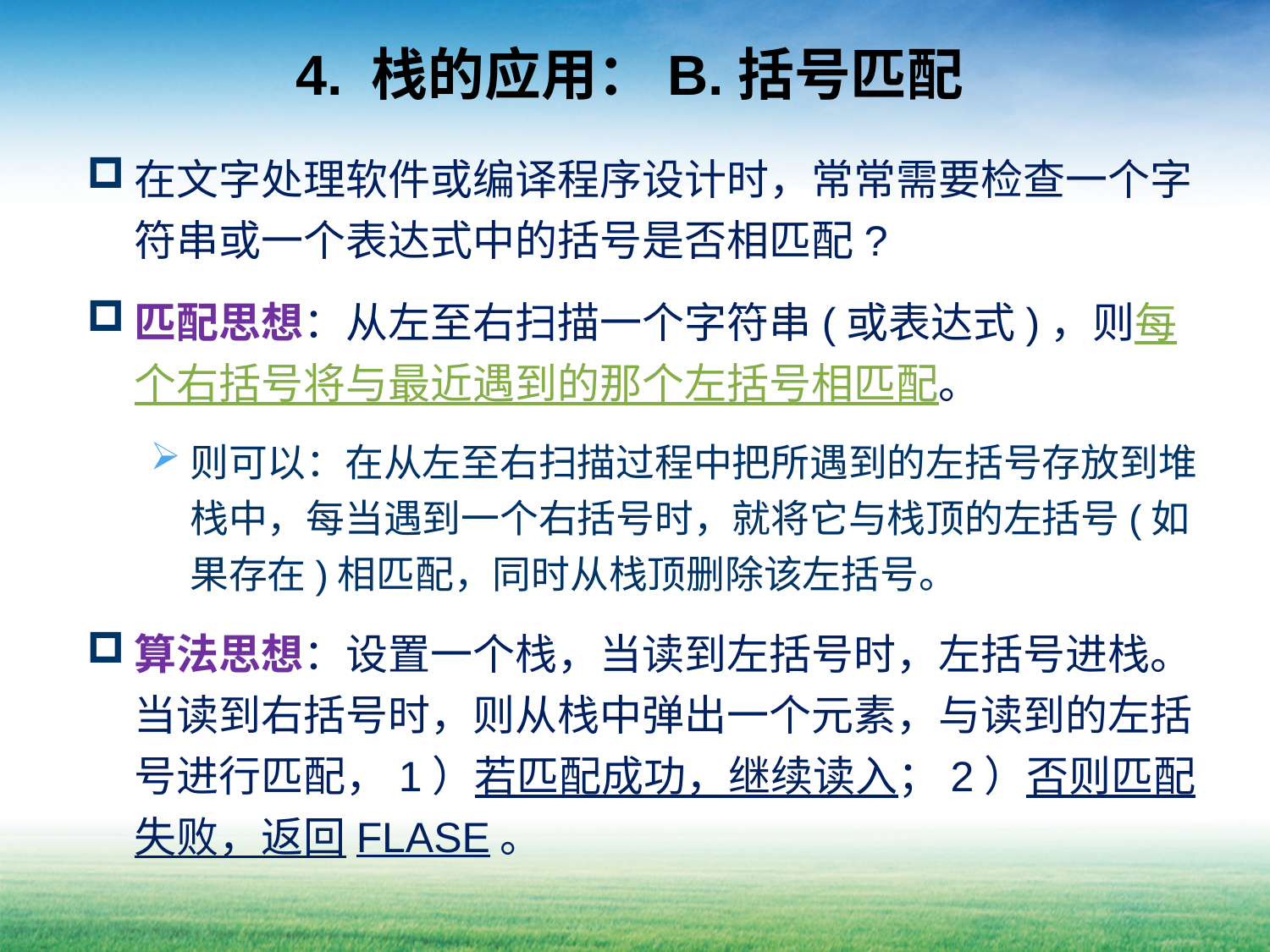

# 4. 栈的应用：B.括号匹配
在文字处理软件或编译程序设计时，常常需要检查一个字符串或一个表达式中的括号是否相匹配?
匹配思想：从左至右扫描一个字符串(或表达式)，则每个右括号将与最近遇到的那个左括号相匹配。
则可以：在从左至右扫描过程中把所遇到的左括号存放到堆栈中，每当遇到一个右括号时，就将它与栈顶的左括号(如果存在)相匹配，同时从栈顶删除该左括号。
算法思想：设置一个栈，当读到左括号时，左括号进栈。当读到右括号时，则从栈中弹出一个元素，与读到的左括号进行匹配，1）若匹配成功，继续读入；2）否则匹配失败，返回FLASE。